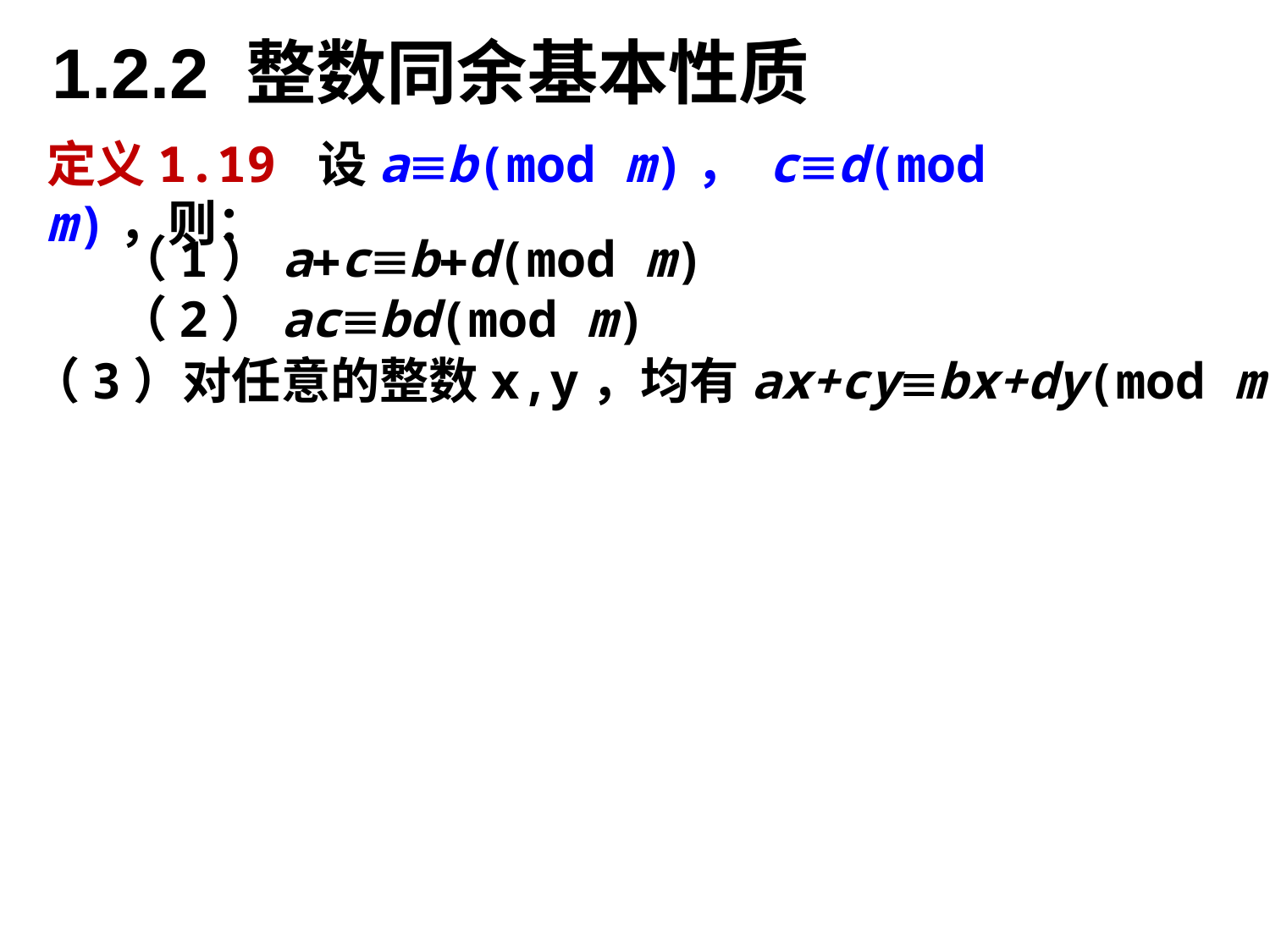

# 1.2.2 整数同余基本性质
定义1.19 设a≡b(mod m)， c≡d(mod m)，则：
（1）a+c≡b+d(mod m)
（2）ac≡bd(mod m)
（3）对任意的整数x,y，均有ax+cy≡bx+dy(mod m);